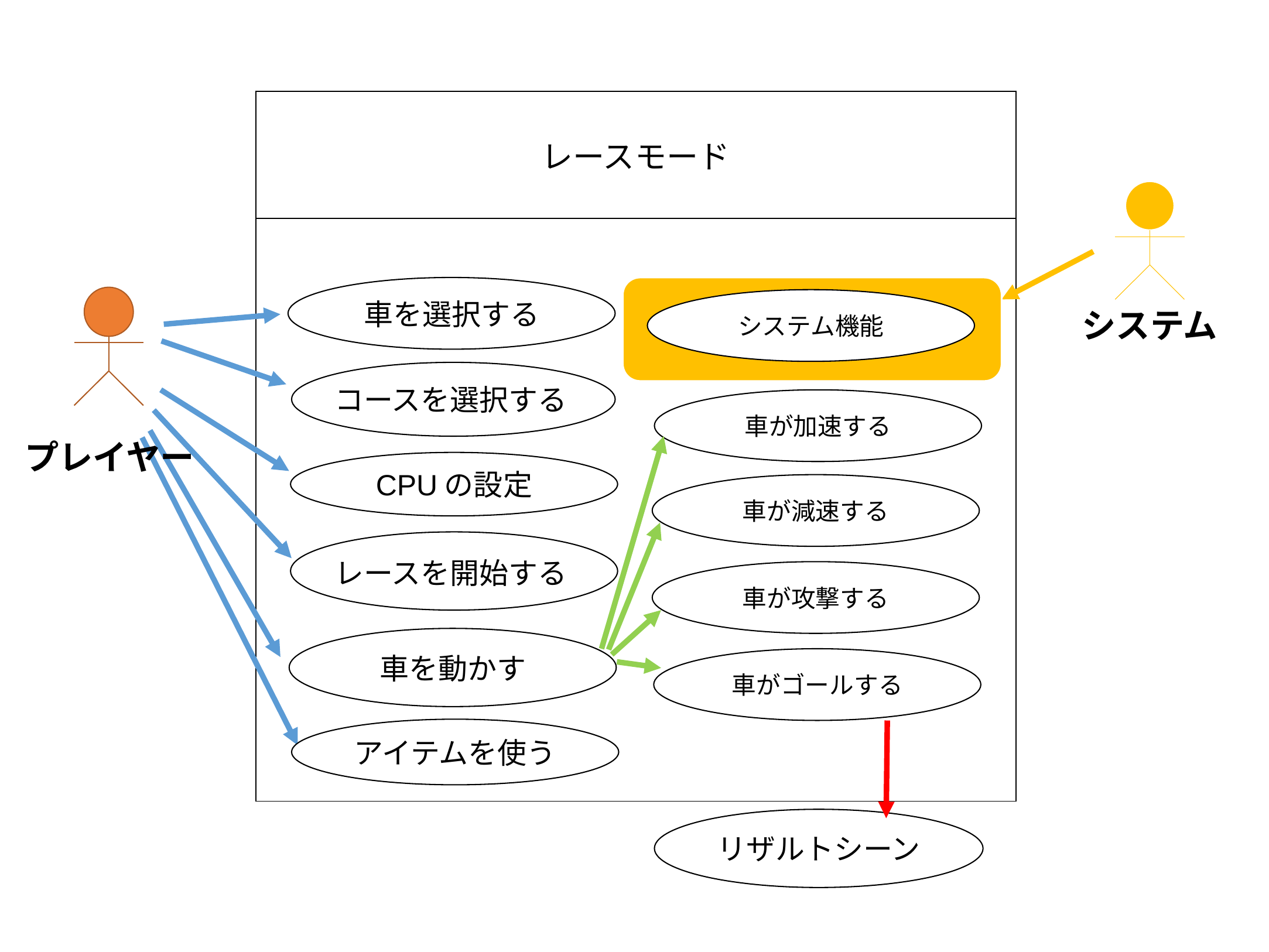

| レースモード |
| --- |
|  |

システム

車を選択する

システム機能

コースを選択する
車が加速する
プレイヤー
CPUの設定
車が減速する

レースを開始する
車が攻撃する
車を動かす
車がゴールする
アイテムを使う

リザルトシーン